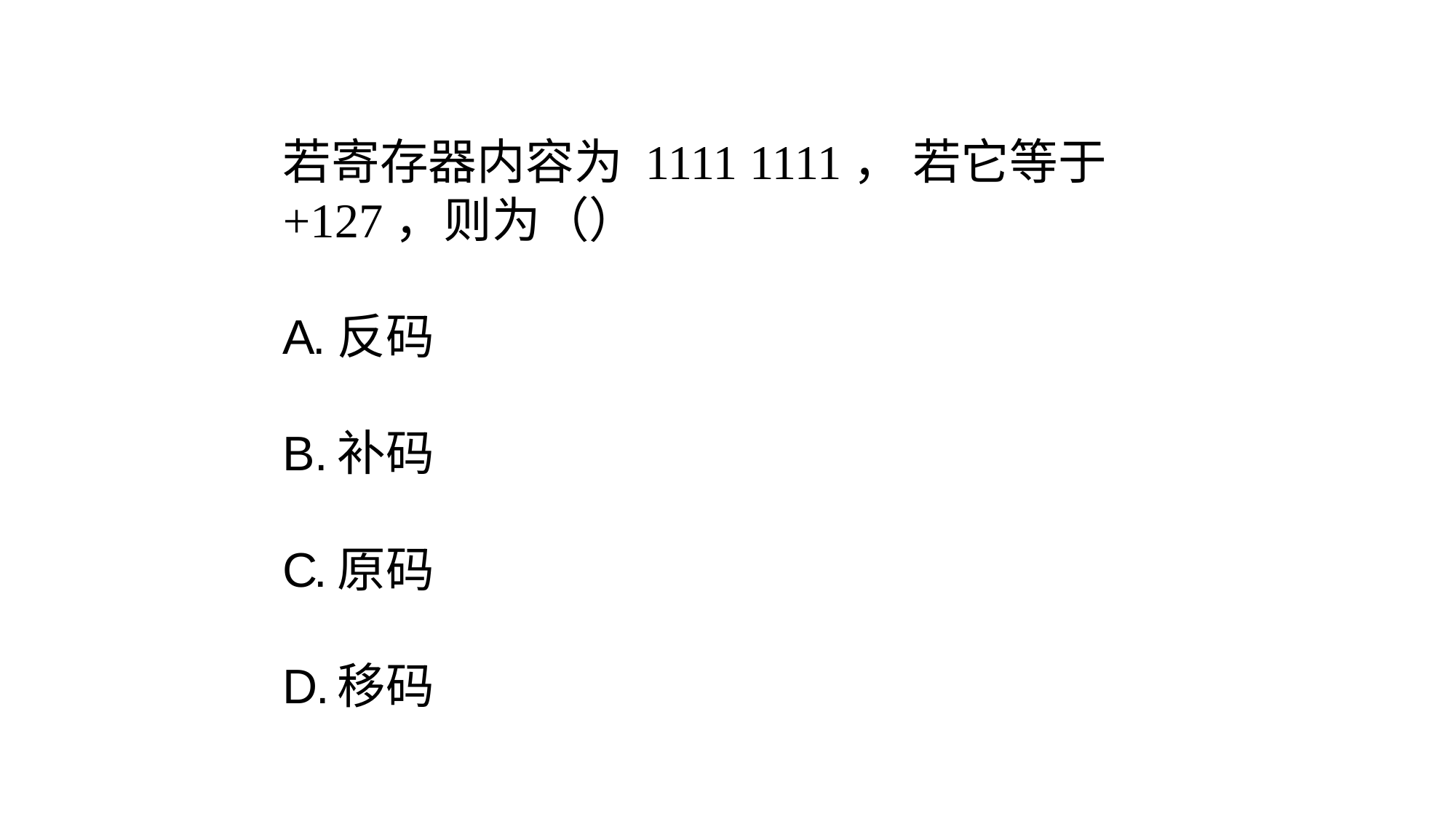

若寄存器内容为 1111 1111， 若它等于+127，则为（）

反码

补码

原码

移码